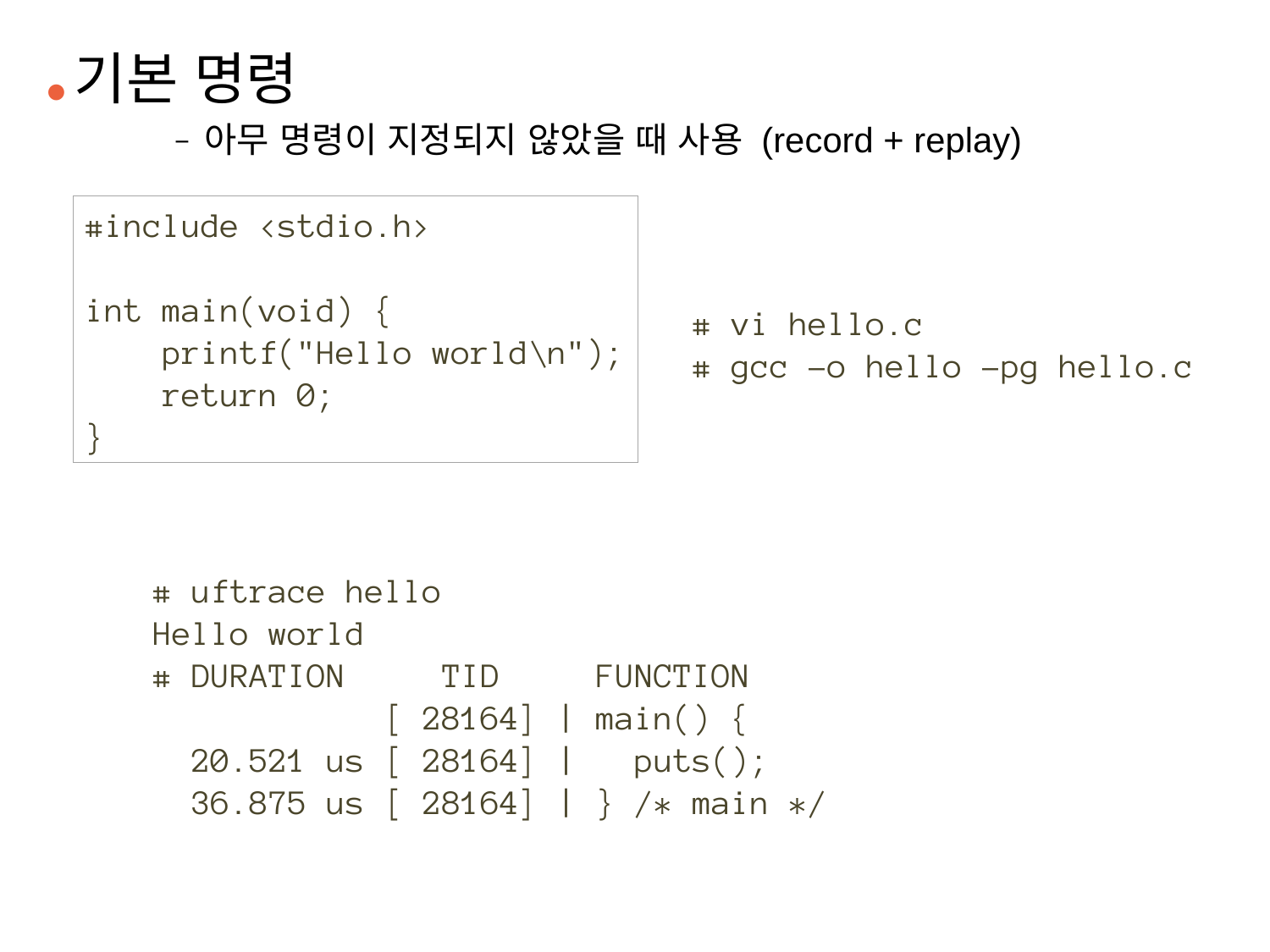

● 기본 명령
	– 아무 명령이 지정되지 않았을 때 사용 (record + replay)
#include <stdio.h>

int main(void) {
    printf("Hello world\n");
    return 0;
}
# vi hello.c
# gcc -o hello -pg hello.c
# uftrace hello
Hello world
# DURATION     TID     FUNCTION
            [ 28164] | main() {
  20.521 us [ 28164] |   puts();
  36.875 us [ 28164] | } /* main */